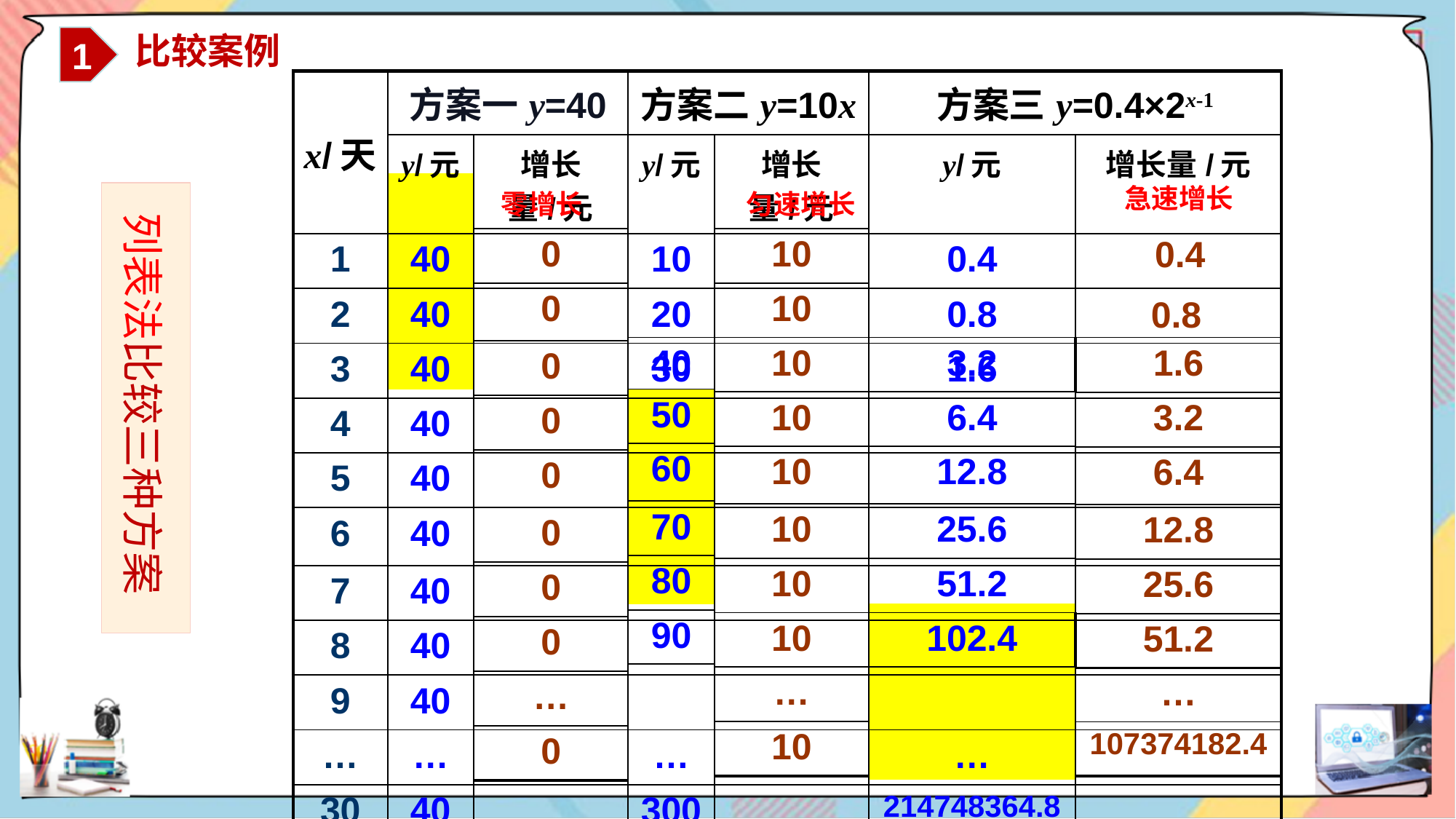

1
 比较案例
| x/天 | 方案一y=40 |  | 方案二y=10x |  | 方案三y=0.4×2x-1 |  |
| --- | --- | --- | --- | --- | --- | --- |
|  | y/元 | 增长量/元 | y/元 | 增长量/元 | y/元 | 增长量/元 |
| 1 | 40 |  | 10 |  | 0.4 |  |
| 2 | 40 |  | 20 |  | 0.8 |  |
| 3 | 40 |  | 30 |  | 1.6 |  |
| 4 | 40 |  |  |  |  |  |
| 5 | 40 |  |  |  |  |  |
| 6 | 40 |  |  |  |  |  |
| 7 | 40 |  |  |  |  |  |
| 8 | 40 |  |  |  |  |  |
| 9 | 40 |  |  |  |  |  |
| … | … |  | … |  | … |  |
| 30 | 40 |  | 300 |  | 214748364.8 |  |

急速增长
零增长
匀速增长
 列表法比较三种方案
0.4
| 0 |
| --- |
| 0 |
| 0 |
| 0 |
| 0 |
| 0 |
| 0 |
| 0 |
| … |
| 0 |
| 10 |
| --- |
| 10 |
| 10 |
| 10 |
| 10 |
| 10 |
| 10 |
| 10 |
| … |
| 10 |
0.8
| 40 |
| --- |
| 50 |
| 60 |
| 70 |
| 80 |
| 90 |
| 3.2 |
| --- |
| 6.4 |
| 12.8 |
| 25.6 |
| 51.2 |
| 102.4 |
| 1.6 |
| --- |
| 3.2 |
| 6.4 |
| 12.8 |
| 25.6 |
| 51.2 |

| … |
| --- |
| 107374182.4 |